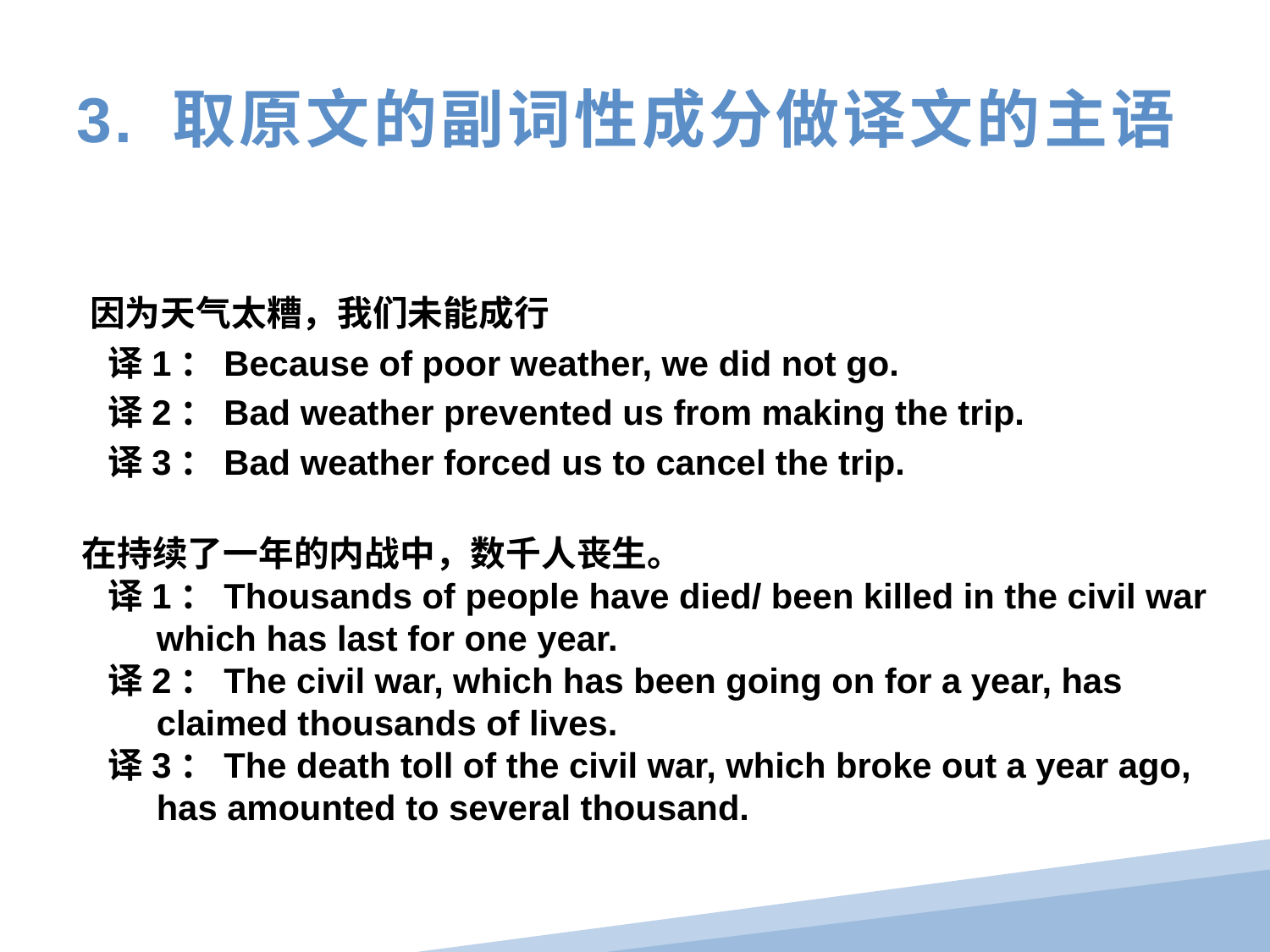

3. 取原文的副词性成分做译文的主语
   因为天气太糟，我们未能成行
译1：Because of poor weather, we did not go.
译2：Bad weather prevented us from making the trip.
译3：Bad weather forced us to cancel the trip.

  在持续了一年的内战中，数千人丧生。
译1：Thousands of people have died/ been killed in the civil war which has last for one year.
译2：The civil war, which has been going on for a year, has claimed thousands of lives.
译3：The death toll of the civil war, which broke out a year ago, has amounted to several thousand.